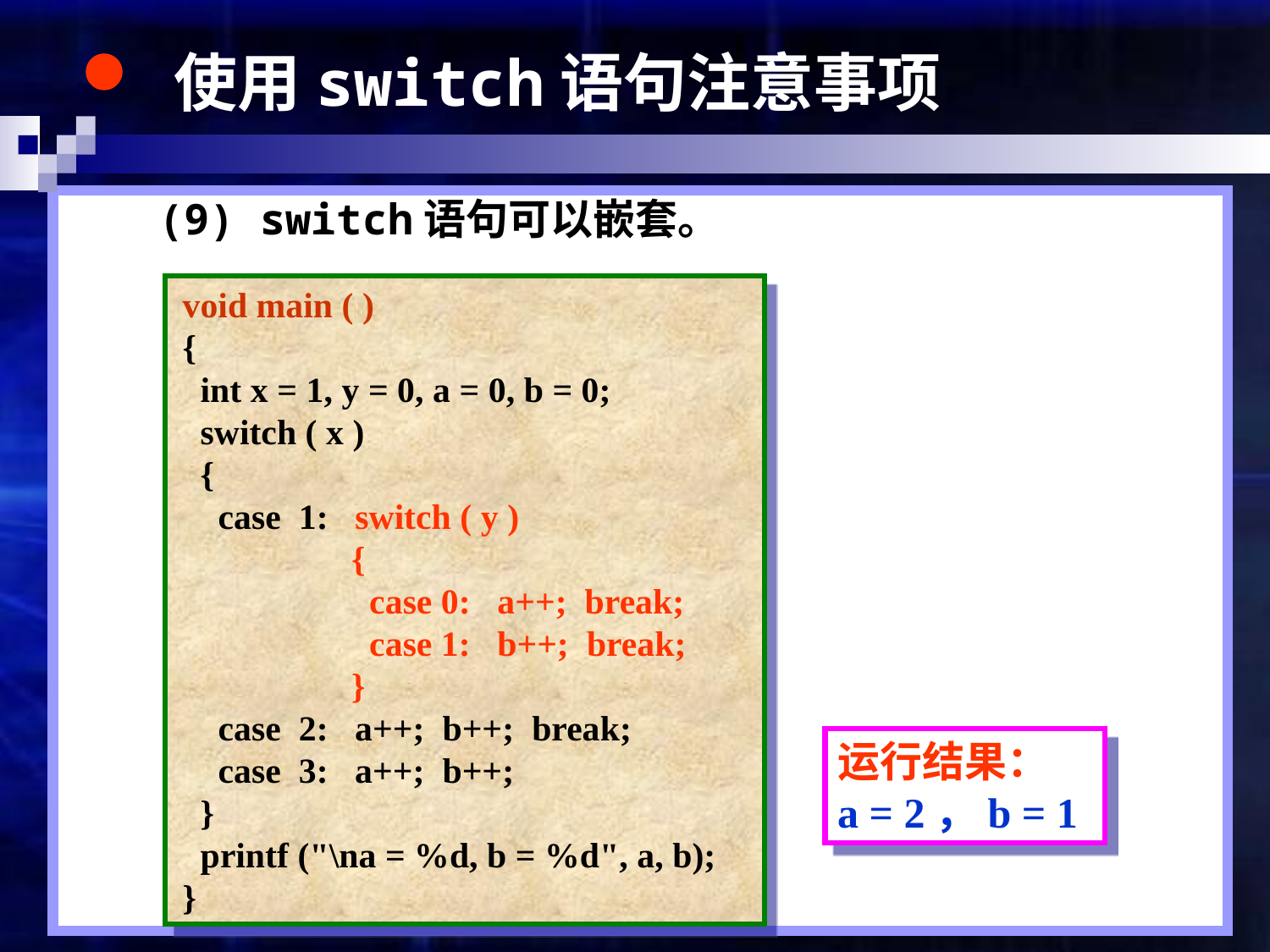

使用switch语句注意事项
    (9) switch语句可以嵌套。
  void main ( )
  {
    int x = 1, y = 0, a = 0, b = 0;
    switch ( x )
    {
      case  1:   switch ( y )
                     {
                       case 0:   a++;  break;
                       case 1:   b++;  break;
                     }
      case  2:   a++;  b++;  break;
      case  3:   a++;  b++;
    }
    printf ("\na = %d, b = %d", a, b);
  }
运行结果：
a = 2，b = 1